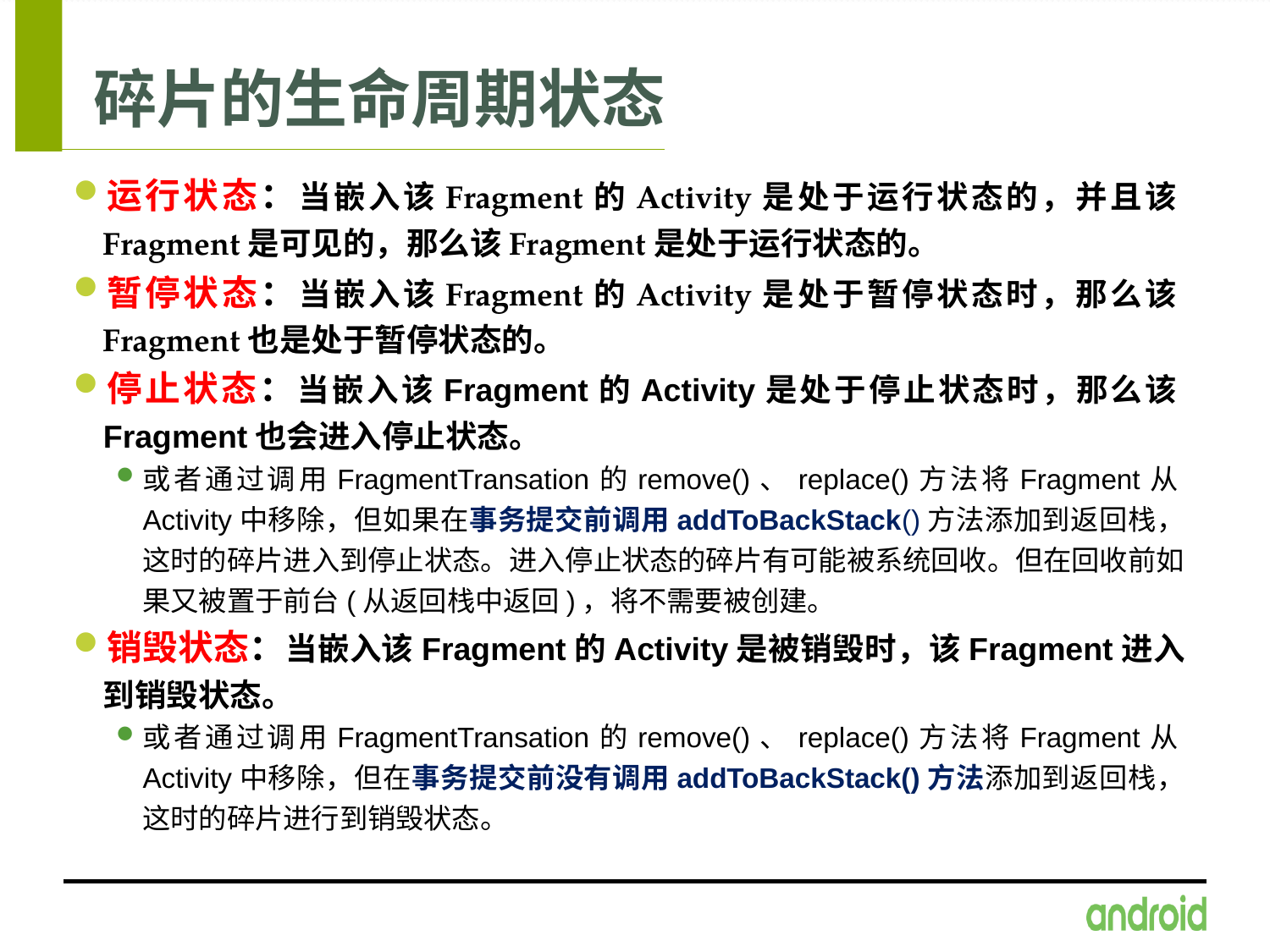

# 碎片的生命周期状态
运行状态：当嵌入该Fragment的Activity是处于运行状态的，并且该Fragment是可见的，那么该Fragment是处于运行状态的。
暂停状态：当嵌入该Fragment的Activity是处于暂停状态时，那么该Fragment也是处于暂停状态的。
停止状态：当嵌入该Fragment的Activity是处于停止状态时，那么该Fragment也会进入停止状态。
或者通过调用FragmentTransation的remove()、replace()方法将Fragment从Activity中移除，但如果在事务提交前调用addToBackStack()方法添加到返回栈，这时的碎片进入到停止状态。进入停止状态的碎片有可能被系统回收。但在回收前如果又被置于前台(从返回栈中返回)，将不需要被创建。
销毁状态：当嵌入该Fragment的Activity是被销毁时，该Fragment进入到销毁状态。
或者通过调用FragmentTransation的remove()、replace()方法将Fragment从Activity中移除，但在事务提交前没有调用addToBackStack()方法添加到返回栈，这时的碎片进行到销毁状态。